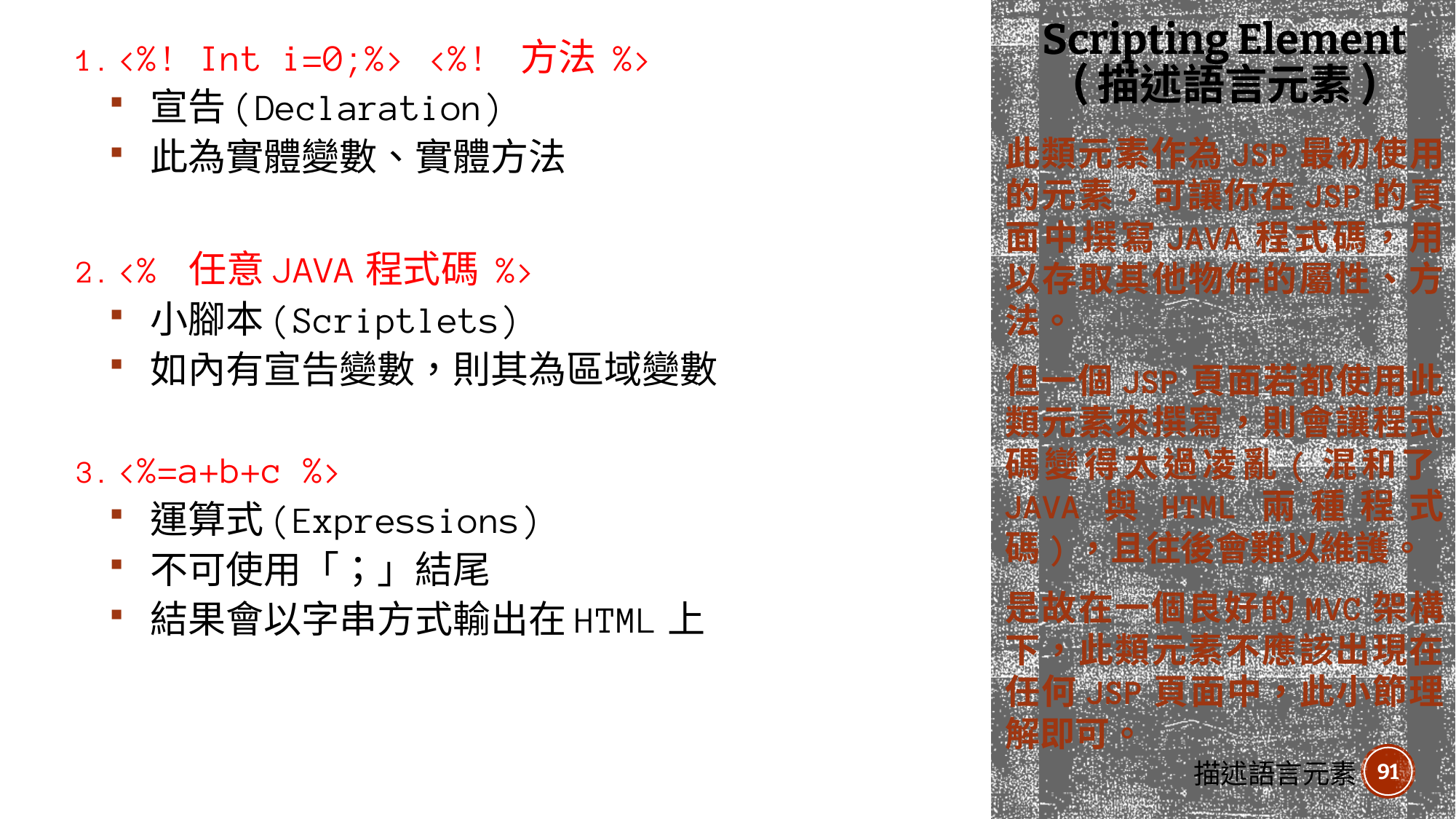

Scripting Element
(描述語言元素)
<%! Int i=0;%> <%! 方法 %>
宣告(Declaration)
此為實體變數、實體方法

<% 任意JAVA程式碼 %>
小腳本(Scriptlets)
如內有宣告變數，則其為區域變數

<%=a+b+c %>
運算式(Expressions)
不可使用「；」結尾
結果會以字串方式輸出在HTML上

此類元素作為JSP最初使用的元素，可讓你在JSP的頁面中撰寫JAVA程式碼，用以存取其他物件的屬性、方法。
但一個JSP頁面若都使用此類元素來撰寫，則會讓程式碼變得太過凌亂(混和了JAVA與HTML兩種程式碼)，且往後會難以維護。
是故在一個良好的MVC架構下，此類元素不應該出現在任何JSP頁面中，此小節理解即可。

91
描述語言元素